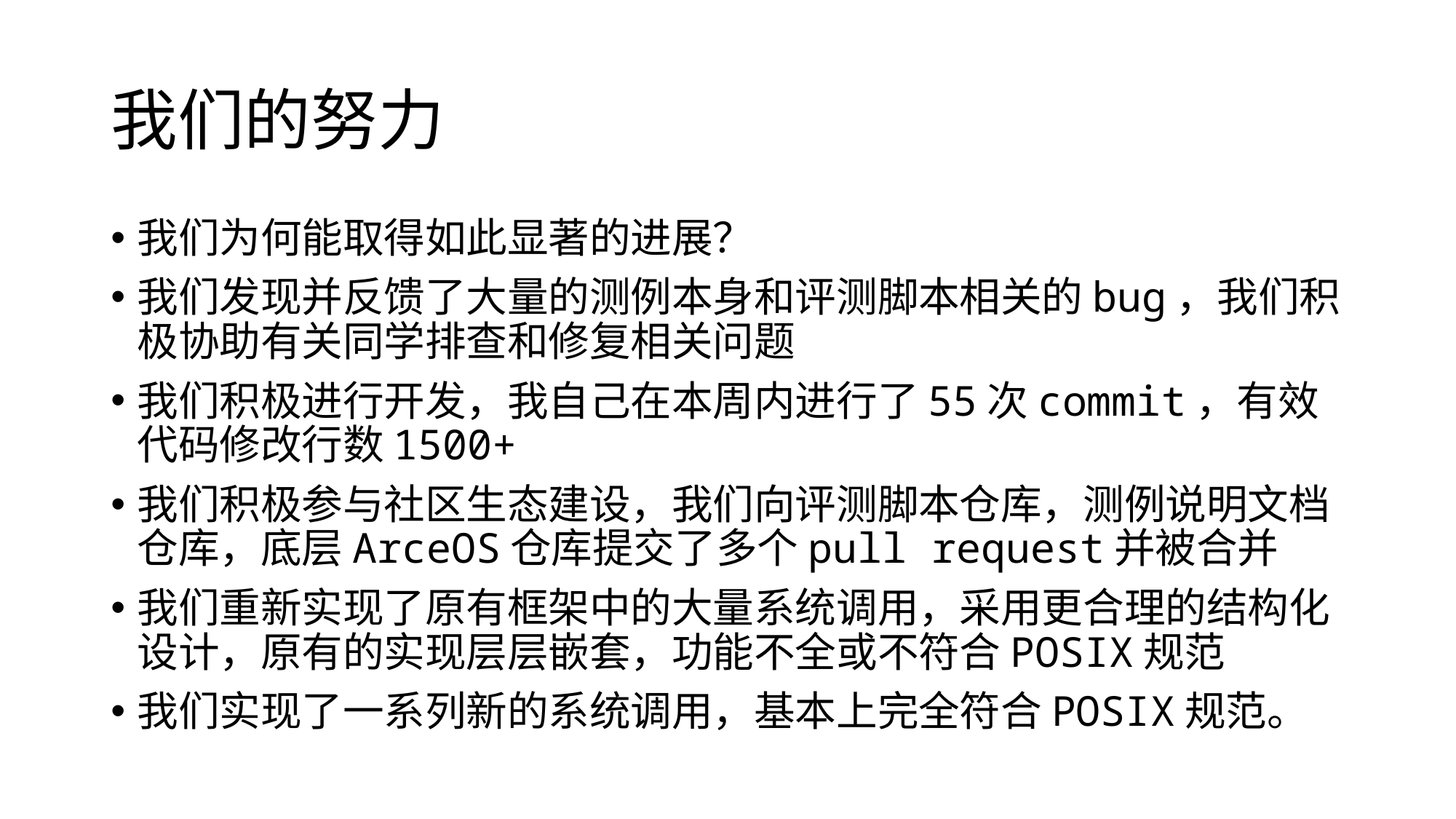

# 我们的努力
我们为何能取得如此显著的进展？
我们发现并反馈了大量的测例本身和评测脚本相关的bug，我们积极协助有关同学排查和修复相关问题
我们积极进行开发，我自己在本周内进行了55次commit，有效代码修改行数1500+
我们积极参与社区生态建设，我们向评测脚本仓库，测例说明文档仓库，底层ArceOS仓库提交了多个pull request并被合并
我们重新实现了原有框架中的大量系统调用，采用更合理的结构化设计，原有的实现层层嵌套，功能不全或不符合POSIX规范
我们实现了一系列新的系统调用，基本上完全符合POSIX规范。